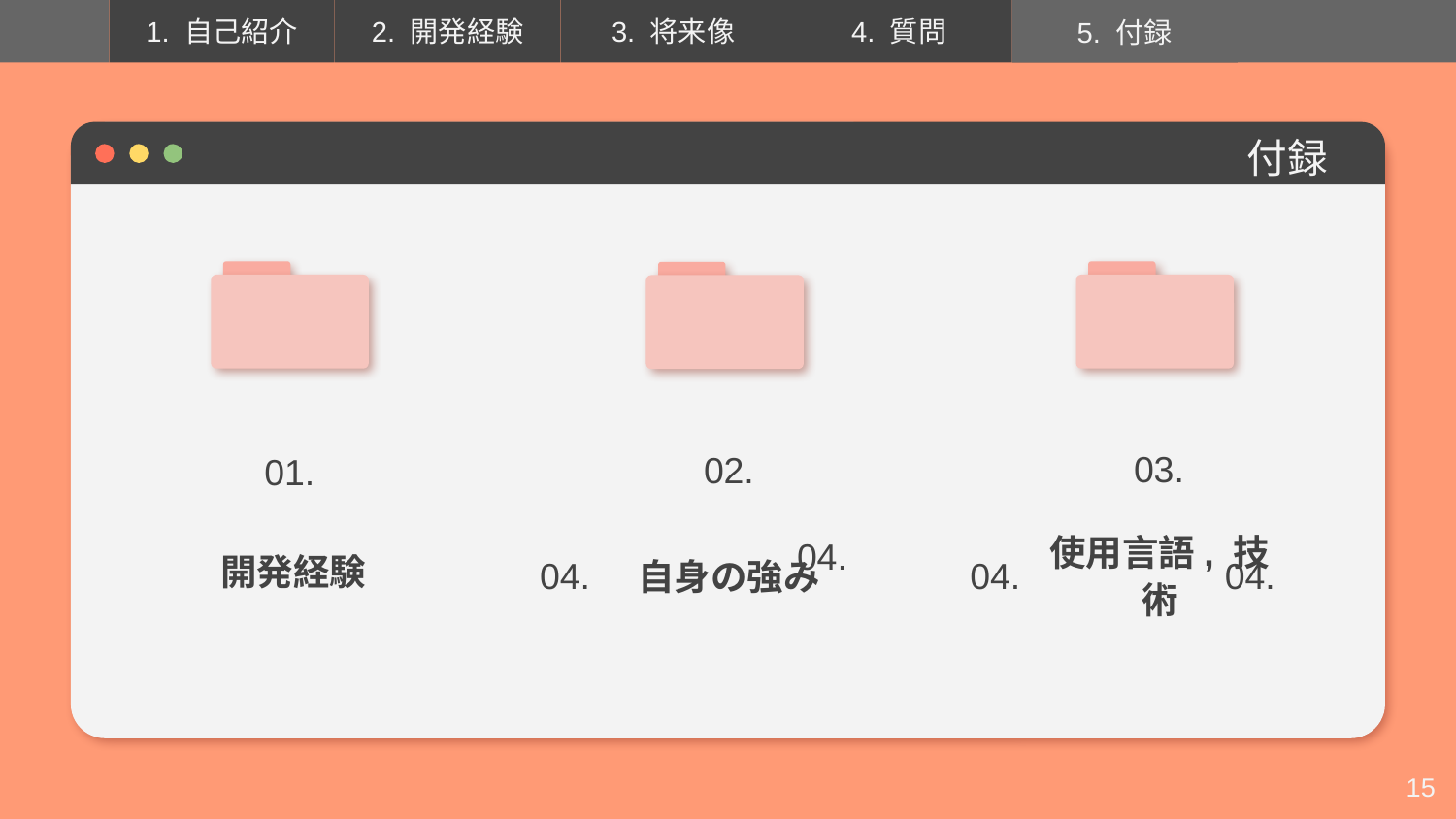

5. 付録
# 付録

03.
02.
01.
開発経験
使用言語, 技術
自身の強み
04.
04.
04.
04.
15